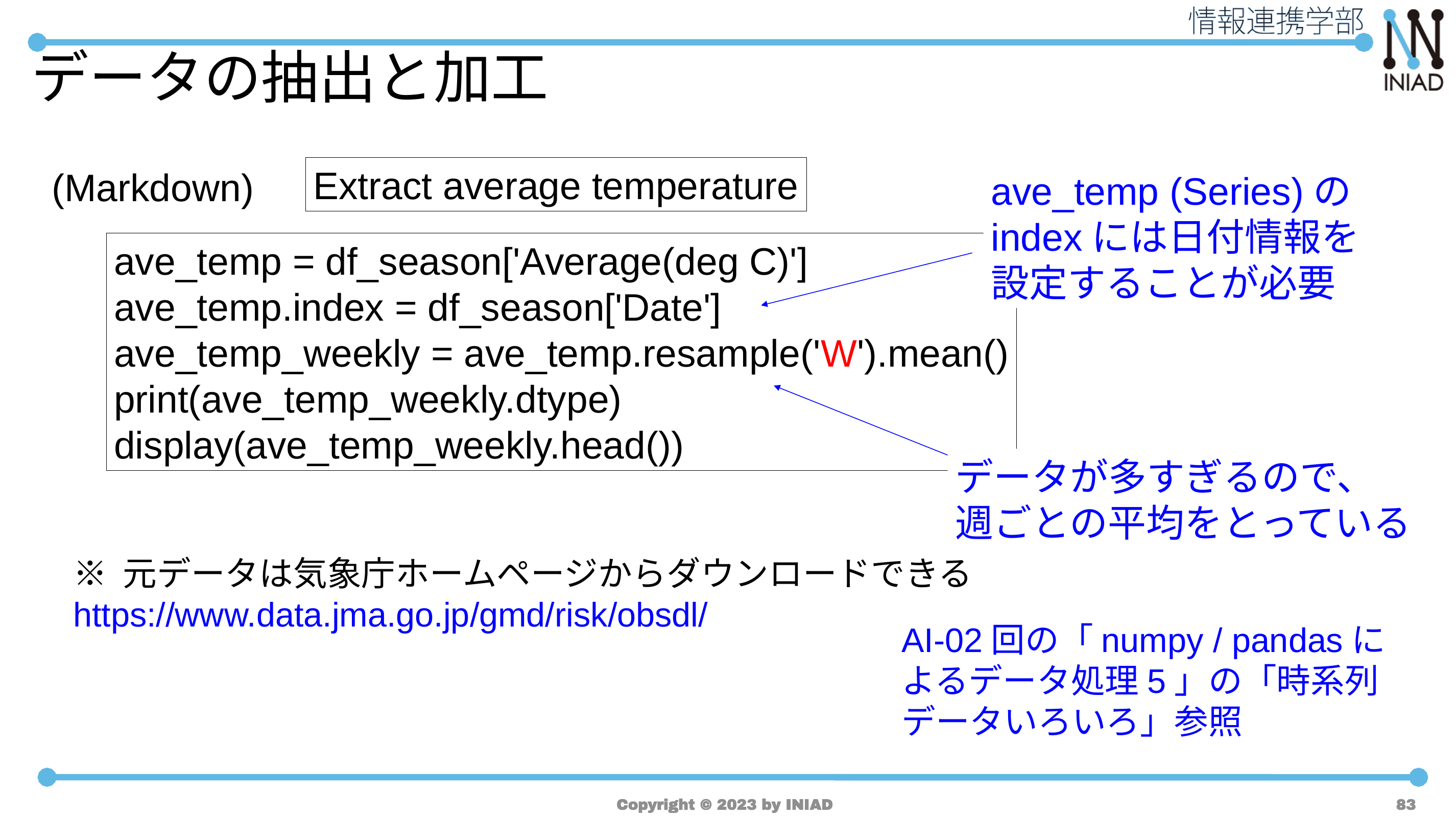

# データの抽出と加工
Extract average temperature
(Markdown)
ave_temp (Series)のindexには日付情報を設定することが必要
ave_temp = df_season['Average(deg C)']
ave_temp.index = df_season['Date']
ave_temp_weekly = ave_temp.resample('W').mean()
print(ave_temp_weekly.dtype)
display(ave_temp_weekly.head())
データが多すぎるので、
週ごとの平均をとっている
※ 元データは気象庁ホームページからダウンロードできる
https://www.data.jma.go.jp/gmd/risk/obsdl/
AI-02回の「numpy / pandasによるデータ処理5」の「時系列データいろいろ」参照
Copyright © 2023 by INIAD
83